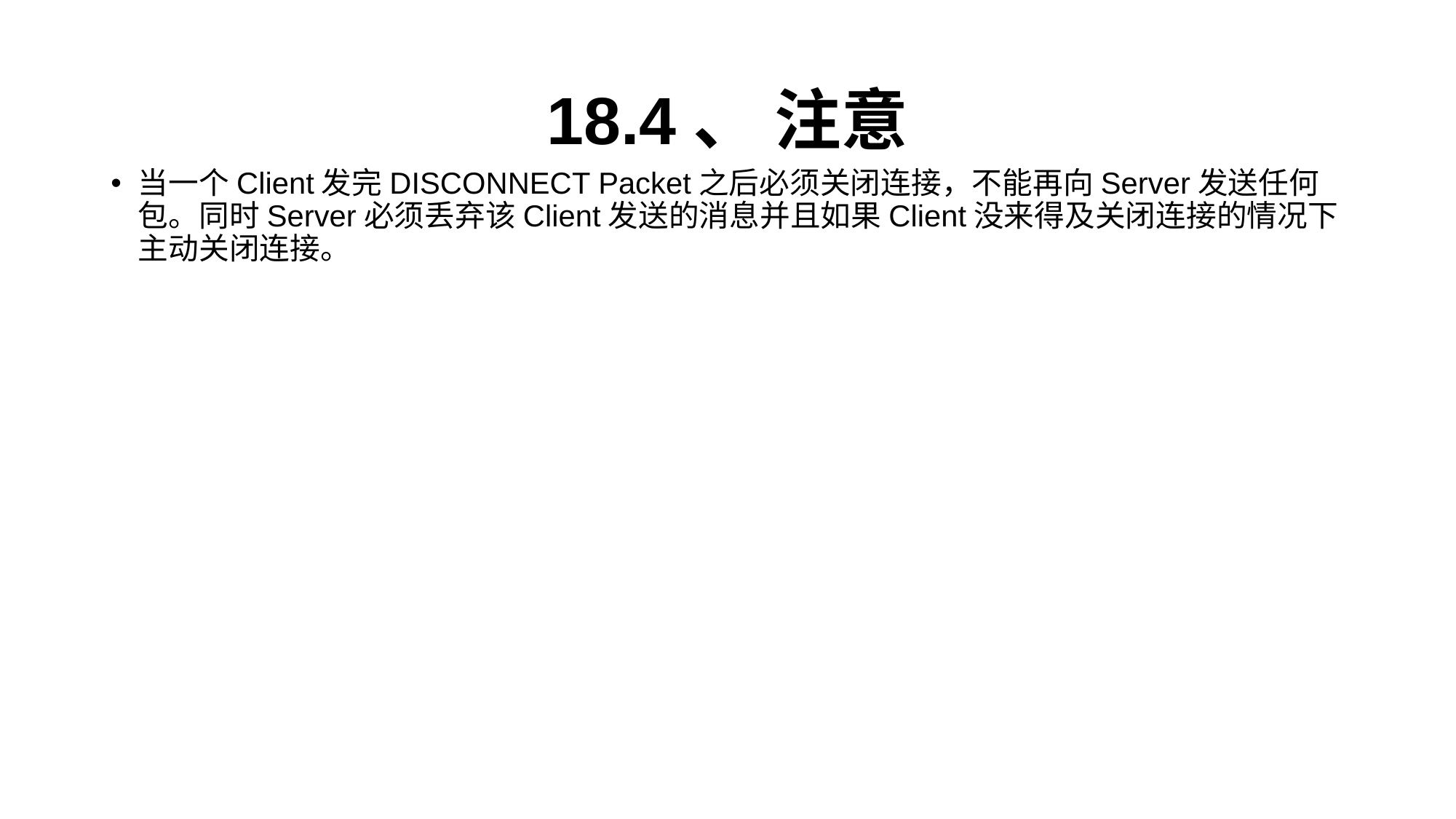

# 18.4、 注意
当一个Client发完DISCONNECT Packet之后必须关闭连接，不能再向Server发送任何包。同时Server必须丢弃该Client发送的消息并且如果Client没来得及关闭连接的情况下主动关闭连接。